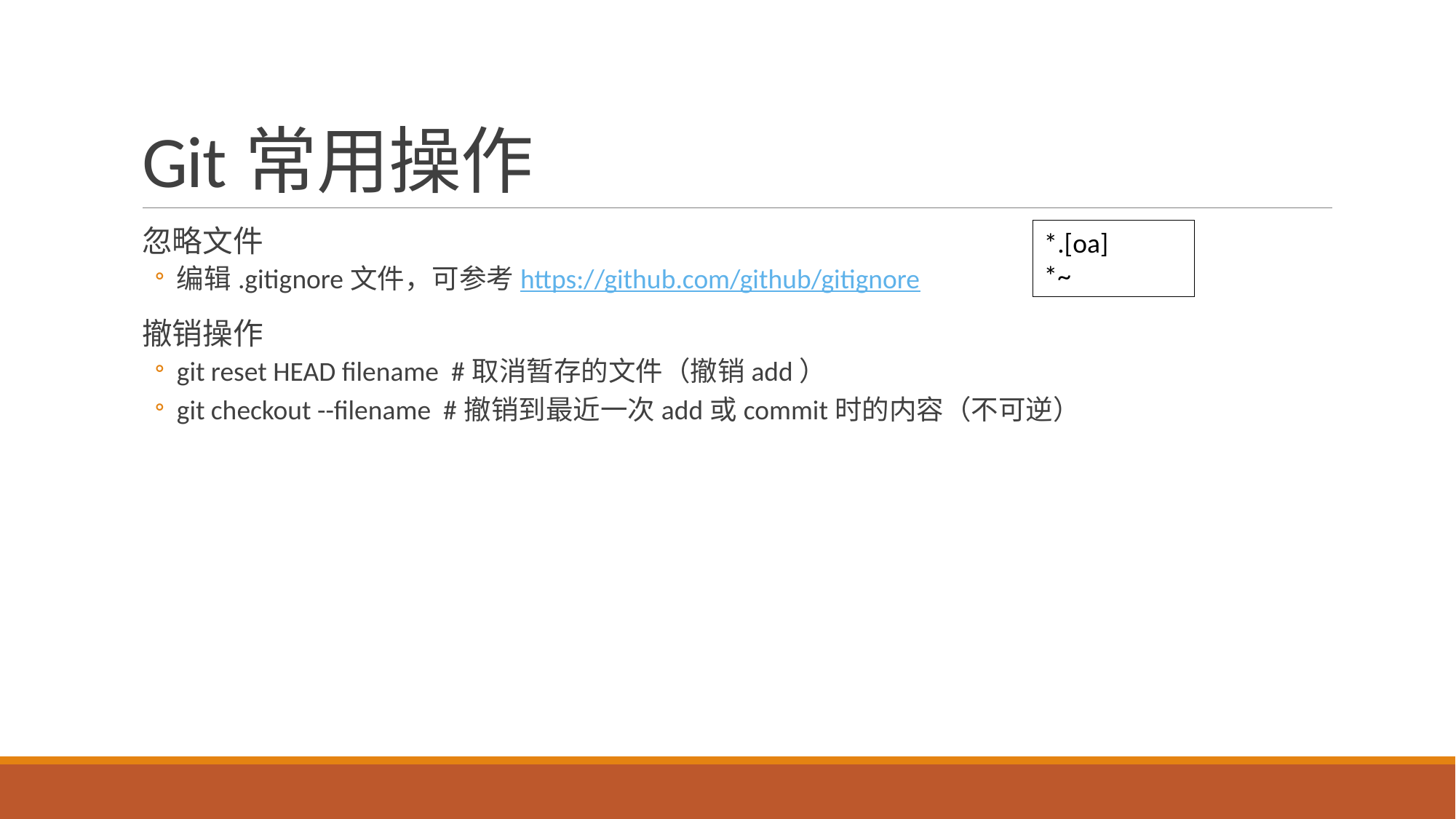

# Git常用操作
忽略文件
编辑.gitignore文件，可参考https://github.com/github/gitignore
撤销操作
git reset HEAD filename  #取消暂存的文件（撤销add）
git checkout --filename  #撤销到最近一次add或commit时的内容（不可逆）
*.[oa]
*~